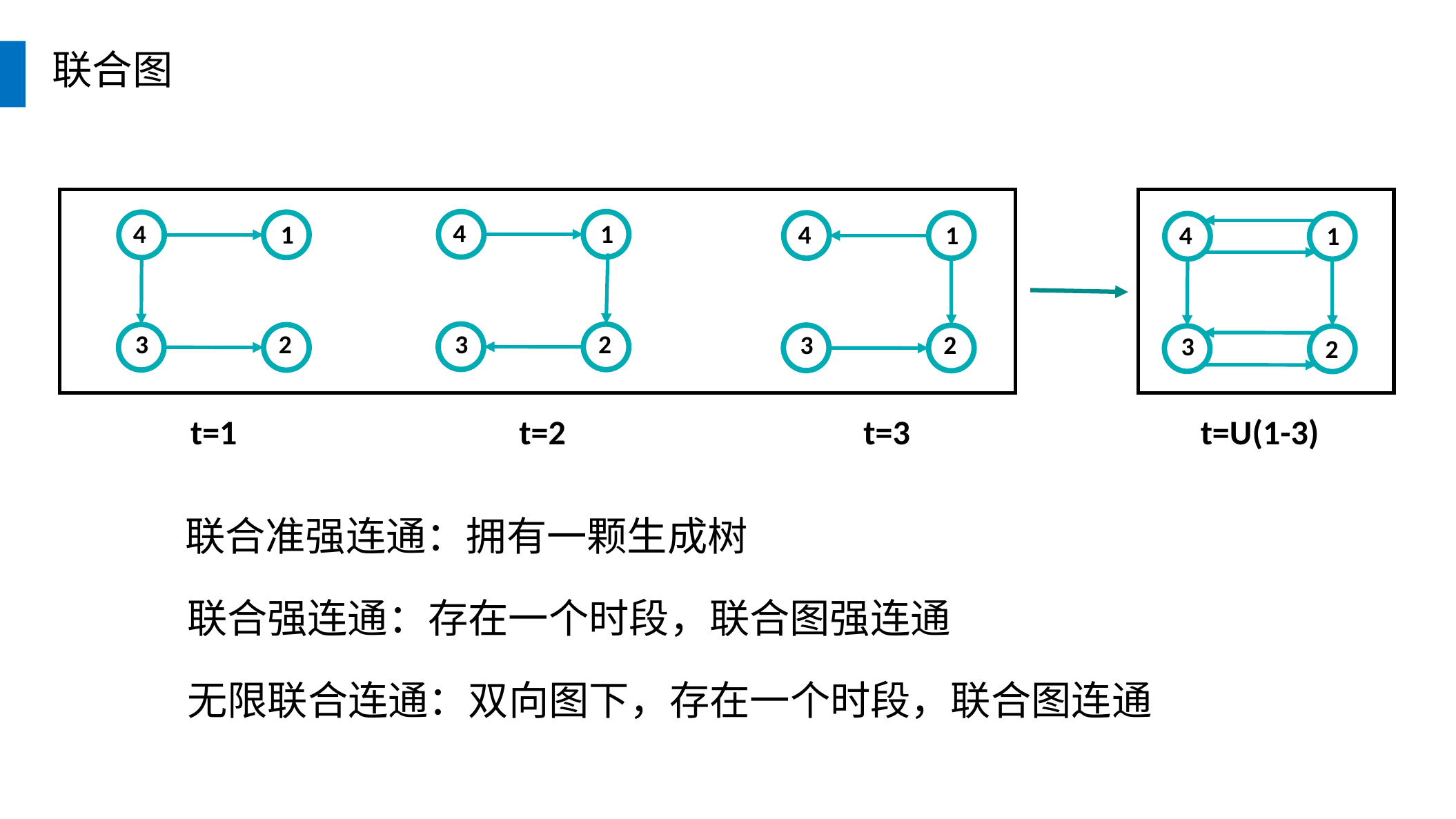

联合图

4

1
4

1
4
1

4
1
3
2
3
2
3
2

3

2
t=U(1-3)
t=1
t=2
t=3
联合准强连通：拥有一颗生成树
联合强连通：存在一个时段，联合图强连通
无限联合连通：双向图下，存在一个时段，联合图连通